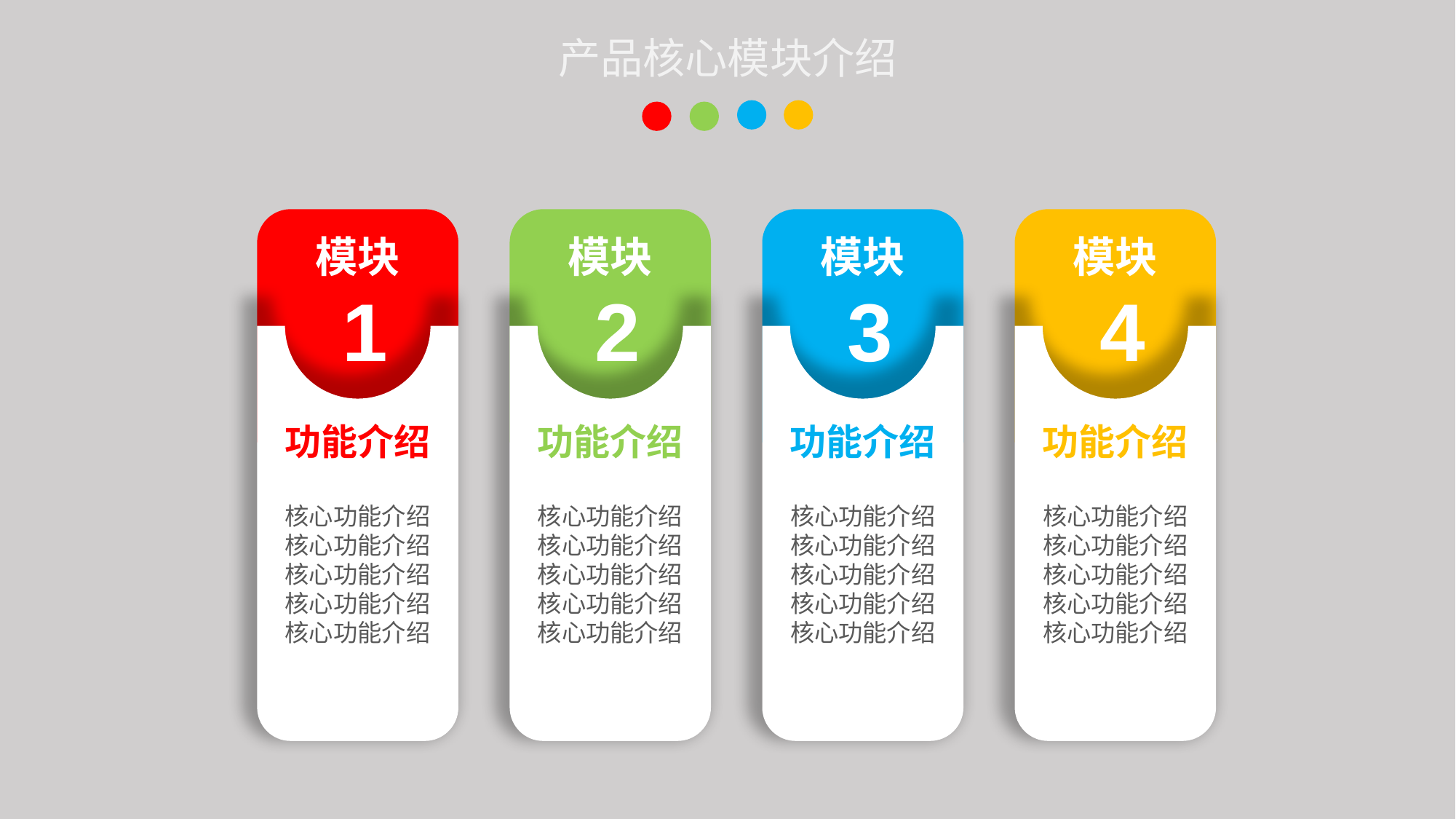

产品核心模块介绍

模块
模块
模块
模块
1
2
3
4

功能介绍
功能介绍
功能介绍
功能介绍
核心功能介绍
核心功能介绍
核心功能介绍
核心功能介绍
核心功能介绍

核心功能介绍
核心功能介绍
核心功能介绍
核心功能介绍
核心功能介绍

核心功能介绍
核心功能介绍
核心功能介绍
核心功能介绍
核心功能介绍

核心功能介绍
核心功能介绍
核心功能介绍
核心功能介绍
核心功能介绍